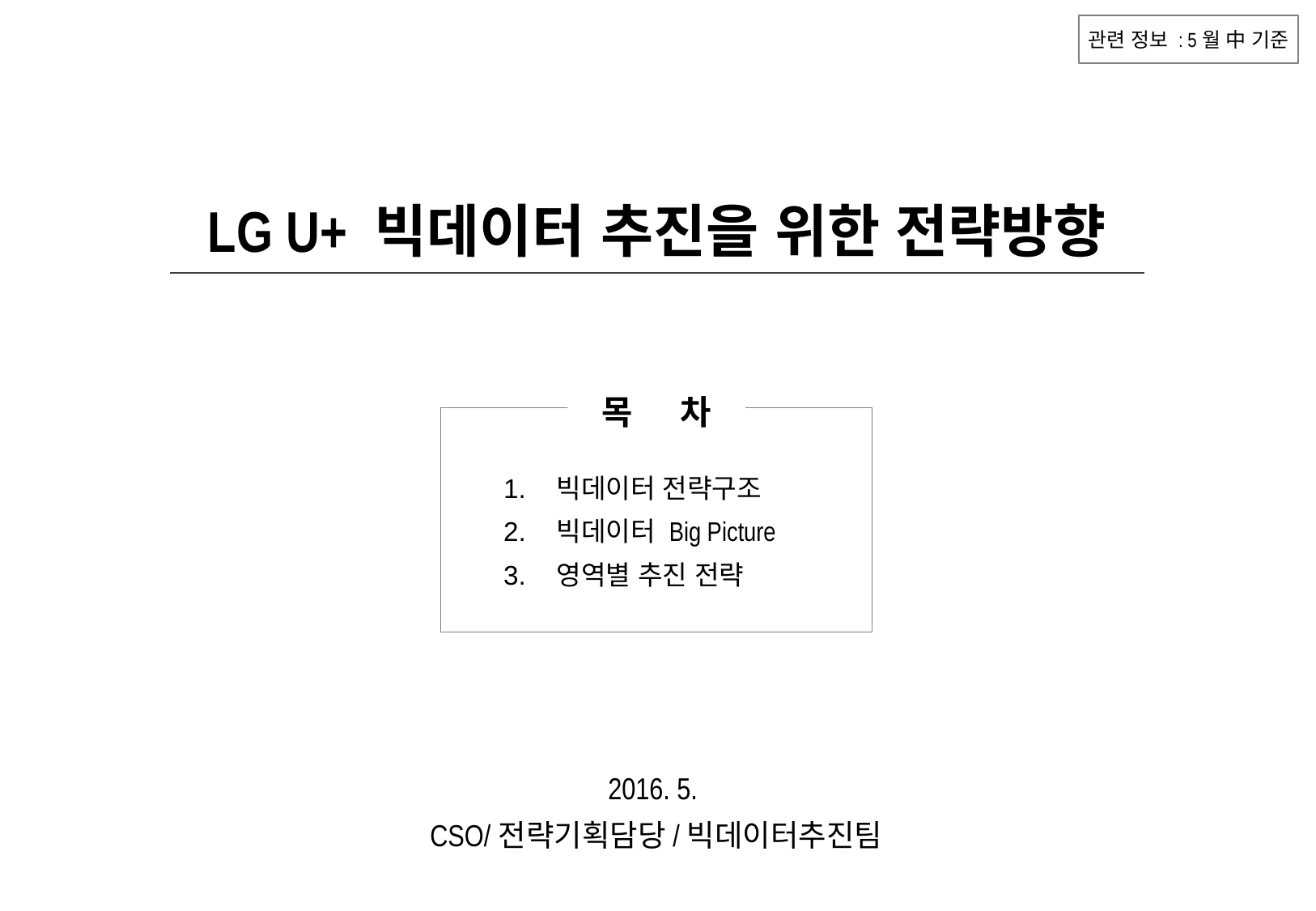

관련 정보 : 5월 中 기준
LG U+ 빅데이터 추진을 위한 전략방향
목     차

빅데이터 전략구조
빅데이터 Big Picture
영역별 추진 전략
2016. 5.
CSO/전략기획담당/빅데이터추진팀